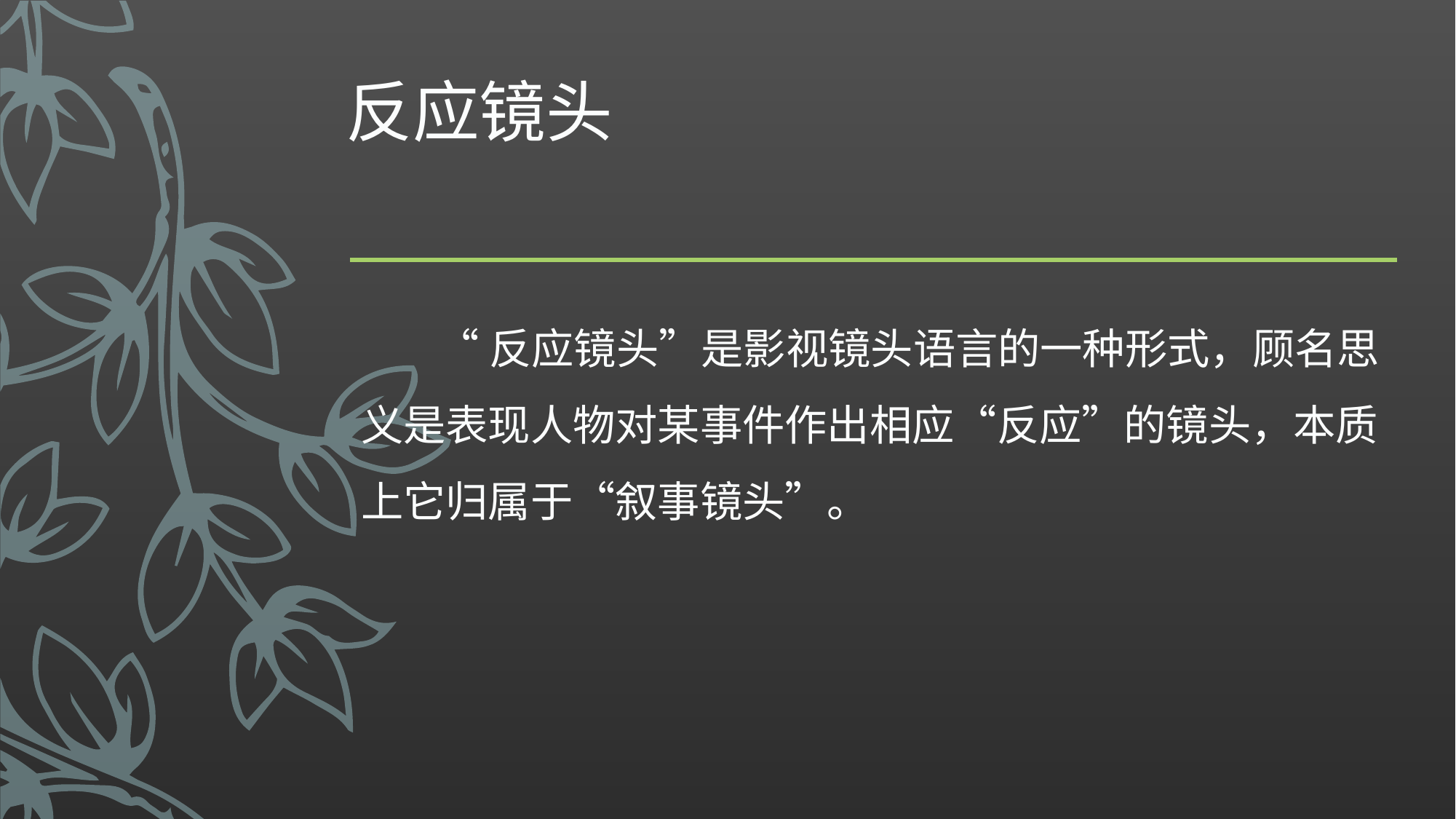

# 反应镜头
        “反应镜头”是影视镜头语言的一种形式，顾名思义是表现人物对某事件作出相应“反应”的镜头，本质上它归属于“叙事镜头”。